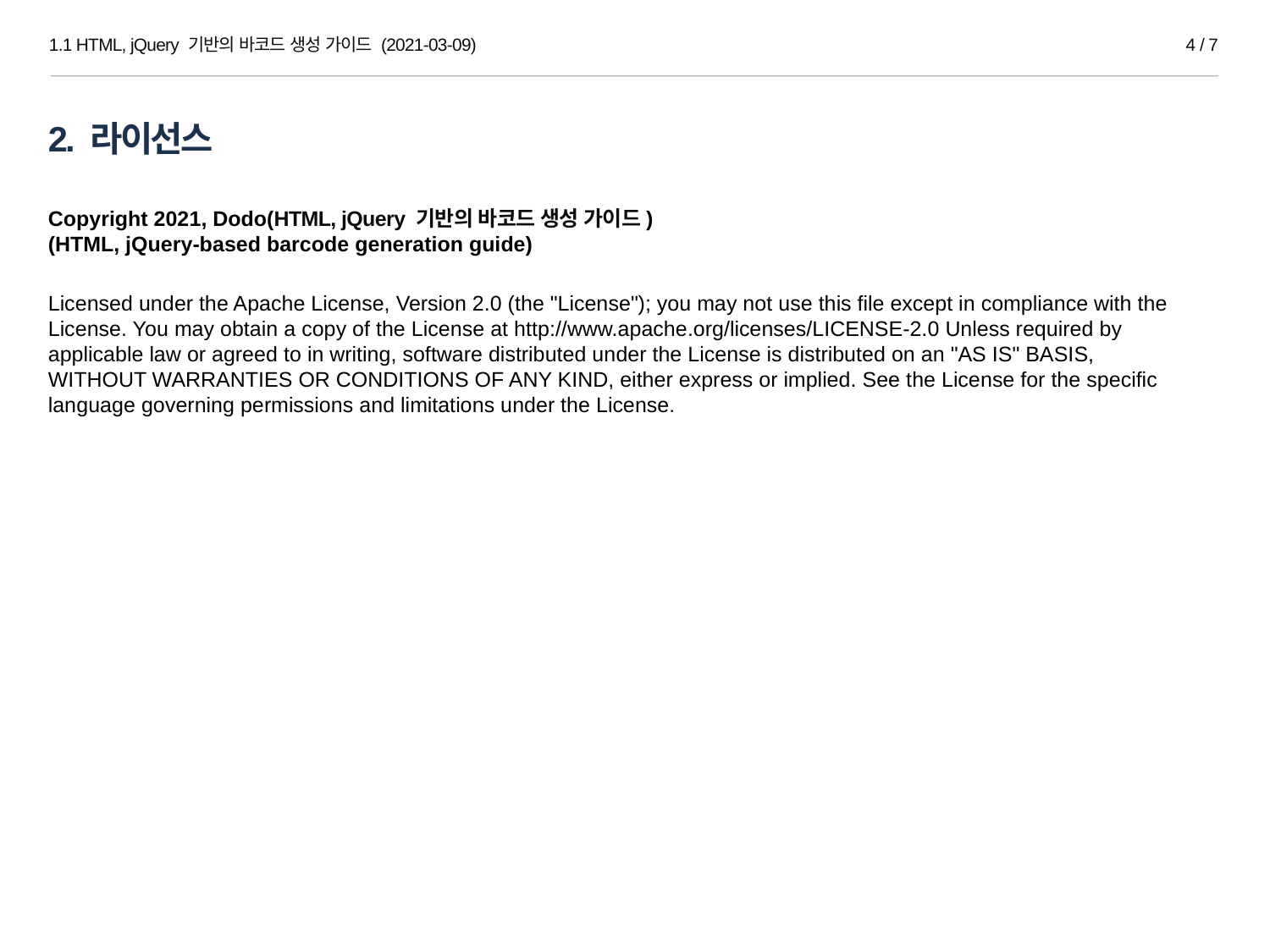

1.1 HTML, jQuery 기반의 바코드 생성 가이드 (2021-03-09)
4 / 7

2. 라이선스
Copyright 2021, Dodo(HTML, jQuery 기반의 바코드 생성 가이드)
(HTML, jQuery-based barcode generation guide)

Licensed under the Apache License, Version 2.0 (the "License"); you may not use this file except in compliance with the License. You may obtain a copy of the License at http://www.apache.org/licenses/LICENSE-2.0 Unless required by applicable law or agreed to in writing, software distributed under the License is distributed on an "AS IS" BASIS, WITHOUT WARRANTIES OR CONDITIONS OF ANY KIND, either express or implied. See the License for the specific language governing permissions and limitations under the License.